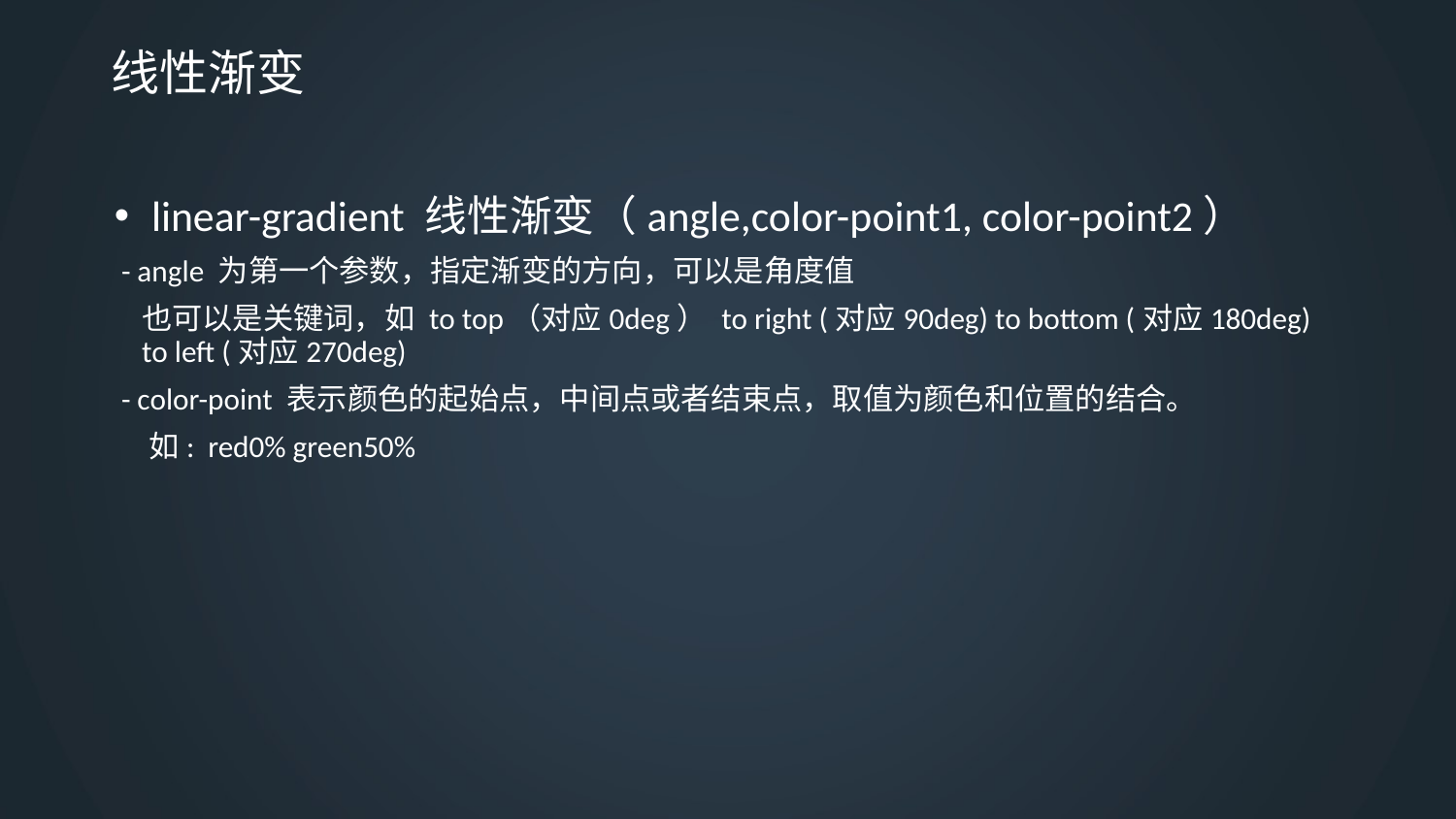

# 线性渐变
 linear-gradient 线性渐变（angle,color-point1, color-point2）
 - angle 为第一个参数，指定渐变的方向，可以是角度值
   也可以是关键词，如 to top（对应0deg） to right (对应90deg) to bottom (对应180deg) to left (对应270deg)
 - color-point 表示颜色的起始点，中间点或者结束点，取值为颜色和位置的结合。
    如:  red0% green50%